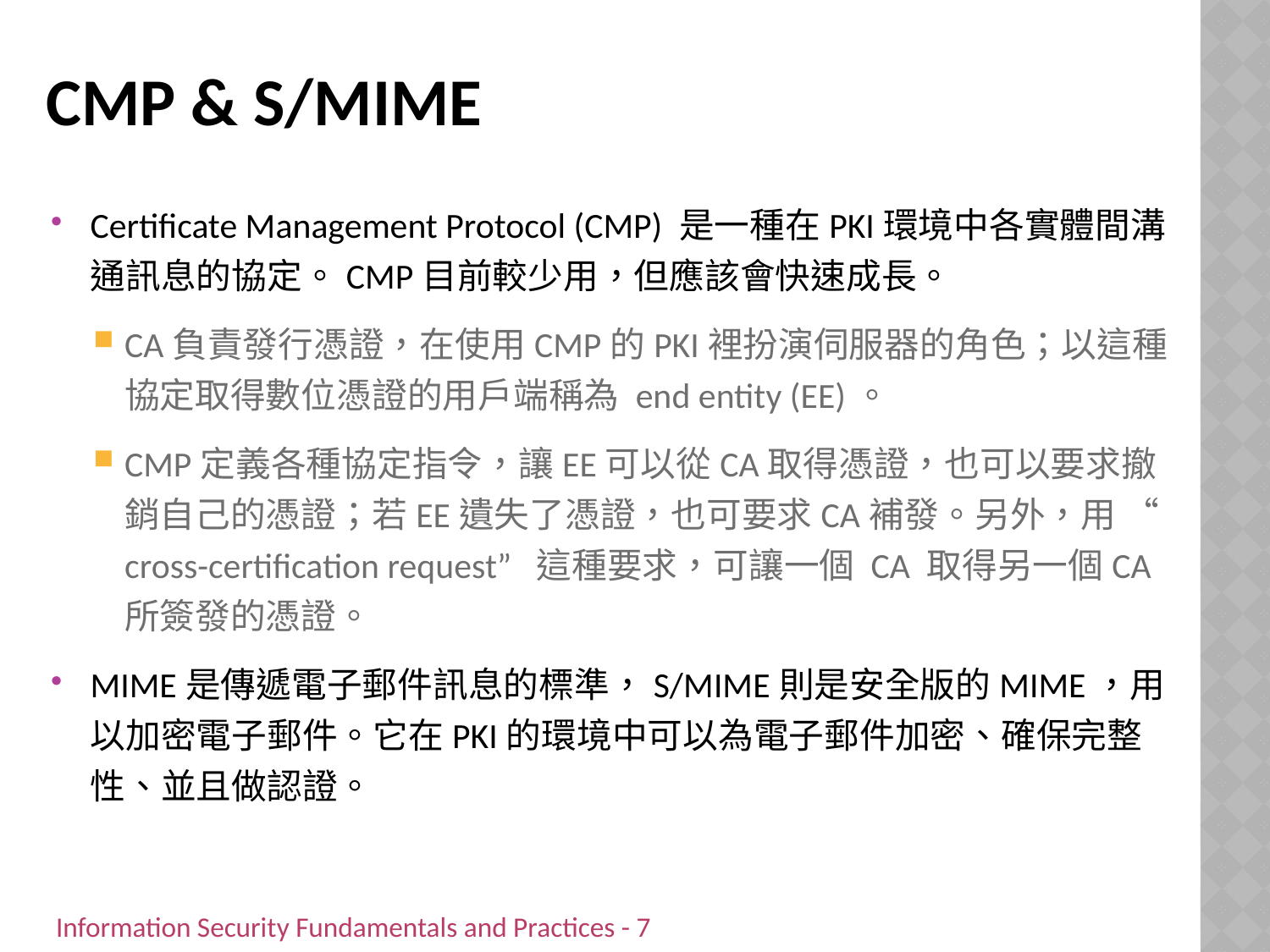

# CMP & S/MIME
Certificate Management Protocol (CMP) 是一種在PKI環境中各實體間溝通訊息的協定。CMP目前較少用，但應該會快速成長。
CA負責發行憑證，在使用CMP的PKI裡扮演伺服器的角色；以這種協定取得數位憑證的用戶端稱為 end entity (EE)。
CMP定義各種協定指令，讓EE可以從CA取得憑證，也可以要求撤銷自己的憑證；若EE遺失了憑證，也可要求CA補發。另外，用 “cross-certification request”  這種要求，可讓一個 CA 取得另一個CA所簽發的憑證。
MIME是傳遞電子郵件訊息的標準，S/MIME則是安全版的MIME，用以加密電子郵件。它在PKI的環境中可以為電子郵件加密、確保完整性、並且做認證。